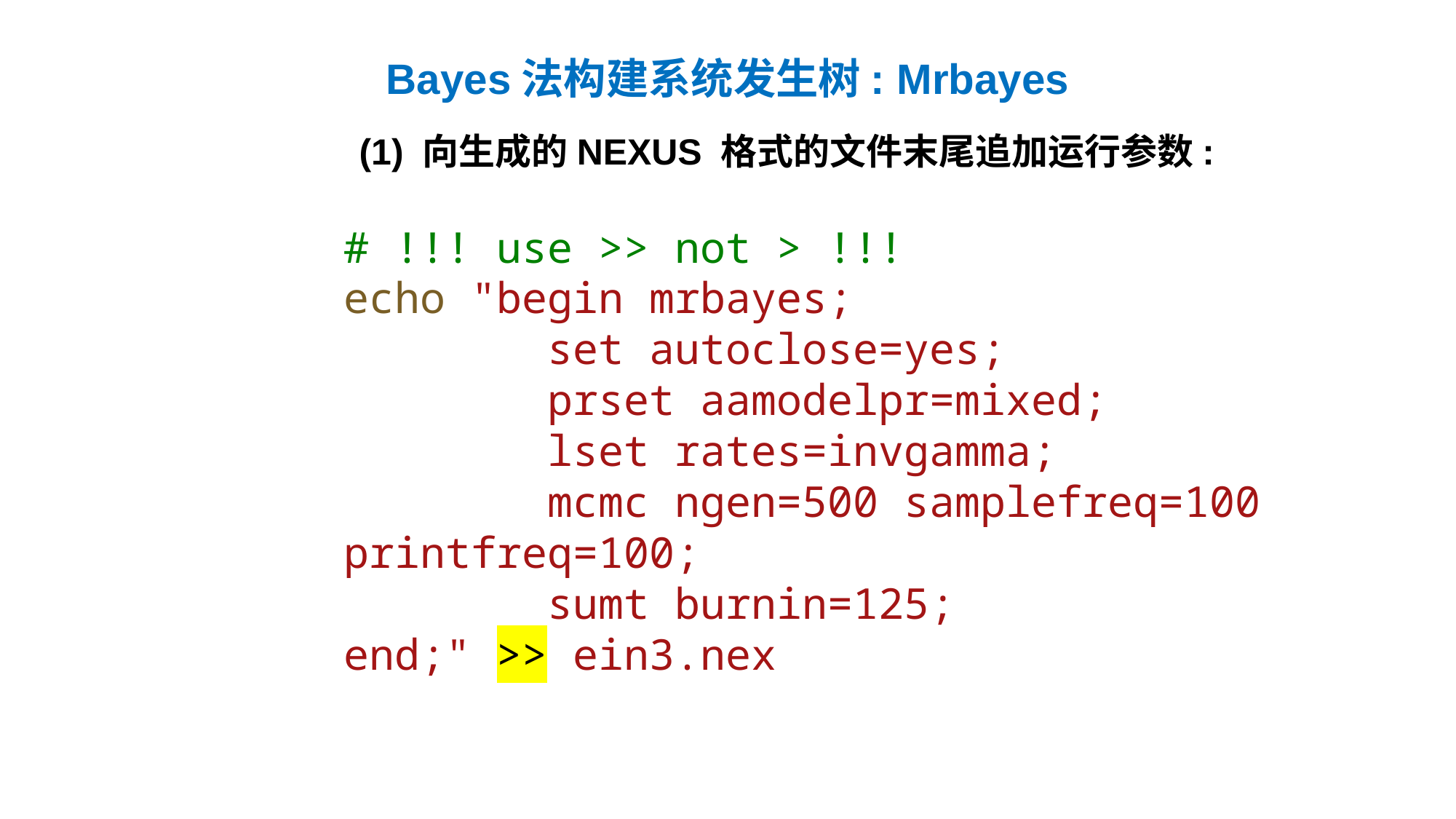

Bayes法构建系统发生树: Mrbayes
(1) 向生成的NEXUS 格式的文件末尾追加运行参数:
# !!! use >> not > !!!
echo "begin mrbayes;
        set autoclose=yes;
        prset aamodelpr=mixed;
        lset rates=invgamma;
        mcmc ngen=500 samplefreq=100 printfreq=100;
        sumt burnin=125;
end;" >> ein3.nex